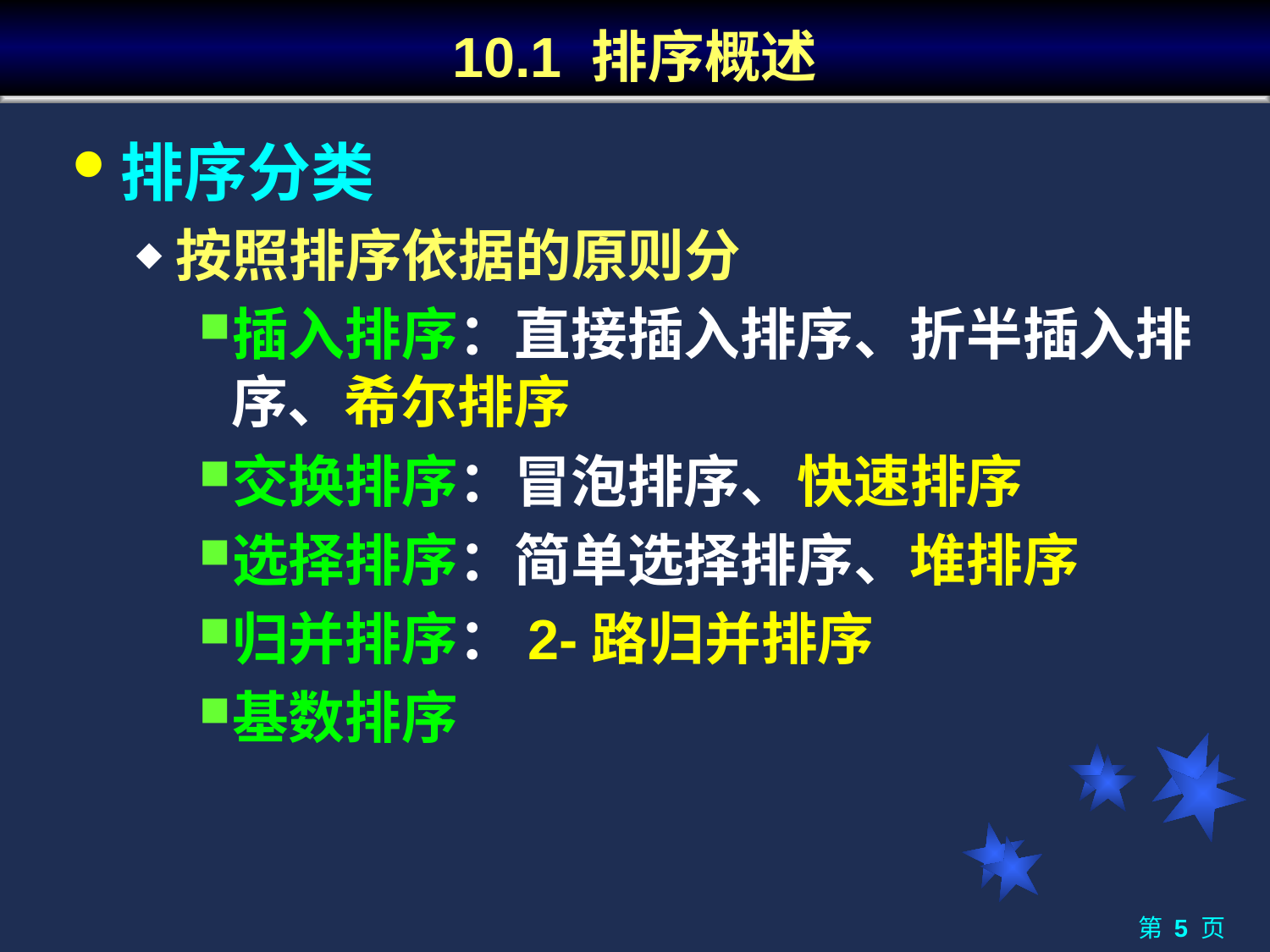

# 10.1 排序概述
排序分类
按照排序依据的原则分
插入排序：直接插入排序、折半插入排序、希尔排序
交换排序：冒泡排序、快速排序
选择排序：简单选择排序、堆排序
归并排序：2-路归并排序
基数排序
第 5 页